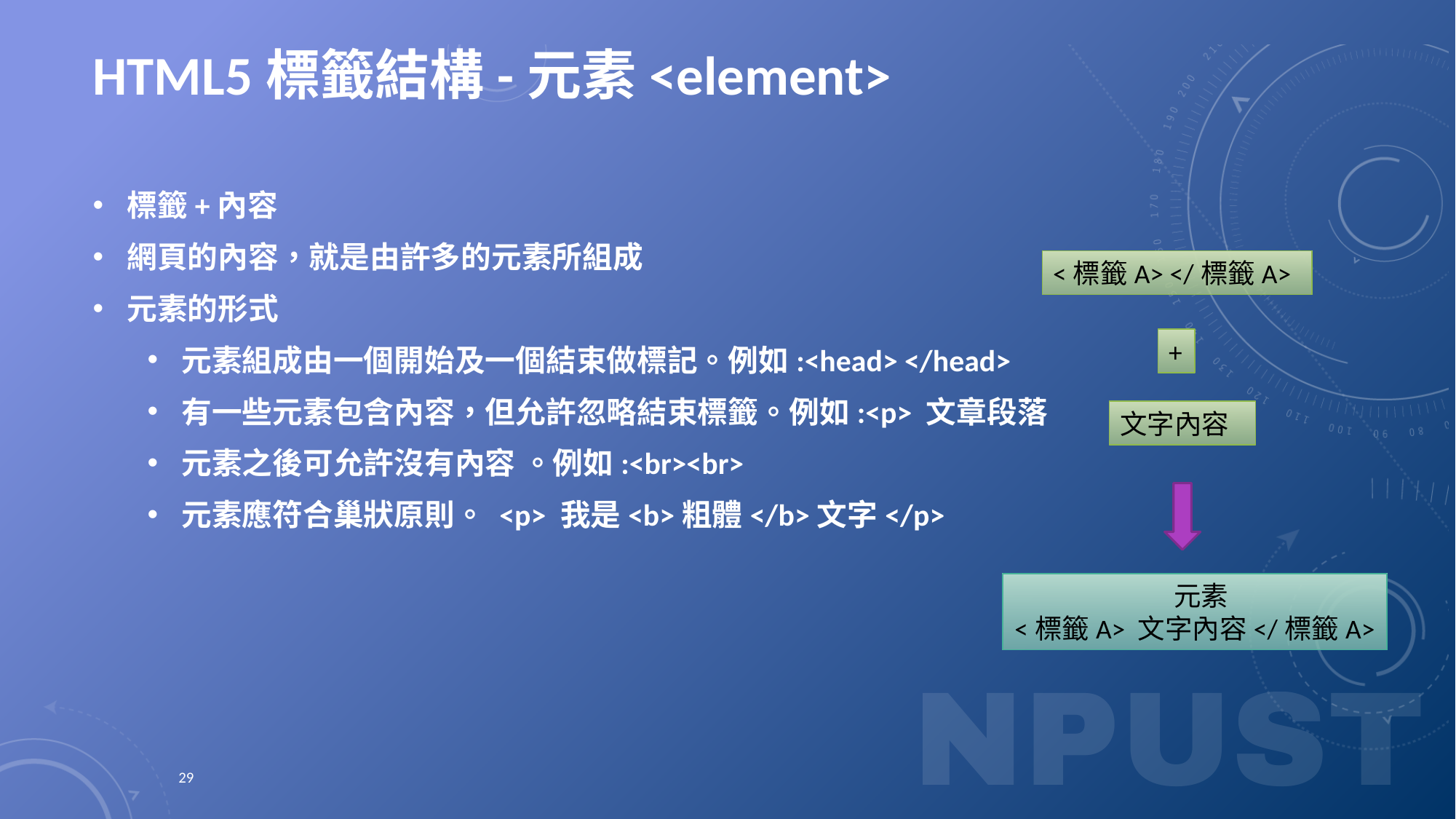

# HTML5標籤結構-元素<element>
標籤+內容
網頁的內容，就是由許多的元素所組成
元素的形式
元素組成由一個開始及一個結束做標記。例如:<head> </head>
有一些元素包含內容，但允許忽略結束標籤。例如:<p> 文章段落
元素之後可允許沒有內容 。例如:<br><br>
元素應符合巢狀原則。 <p> 我是<b>粗體</b>文字</p>
<標籤A> </標籤A>
+
文字內容

 元素
<標籤A> 文字內容</標籤A>
29